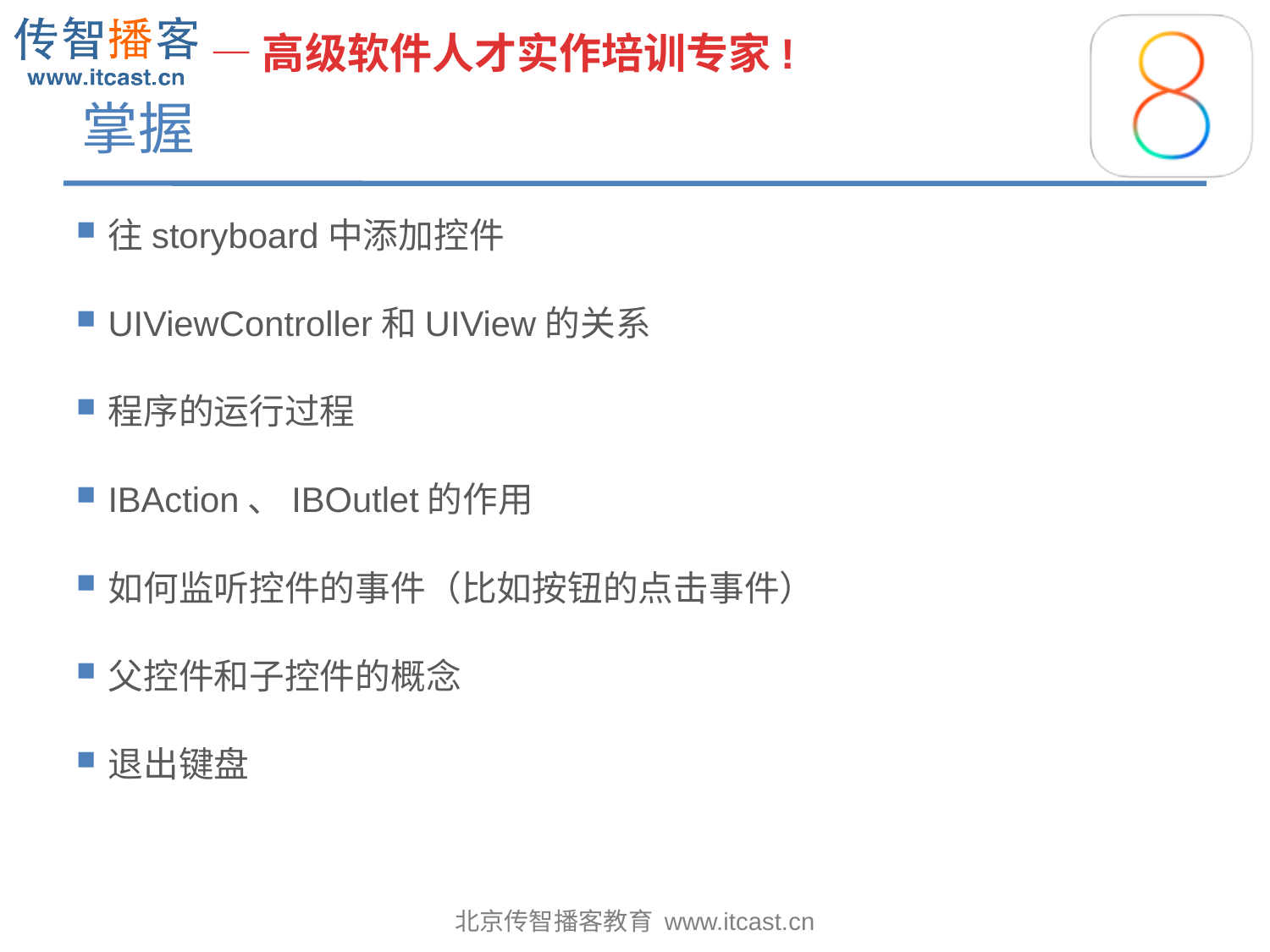

# 掌握
往storyboard中添加控件
UIViewController和UIView的关系
程序的运行过程
IBAction、IBOutlet的作用
如何监听控件的事件（比如按钮的点击事件）
父控件和子控件的概念
退出键盘